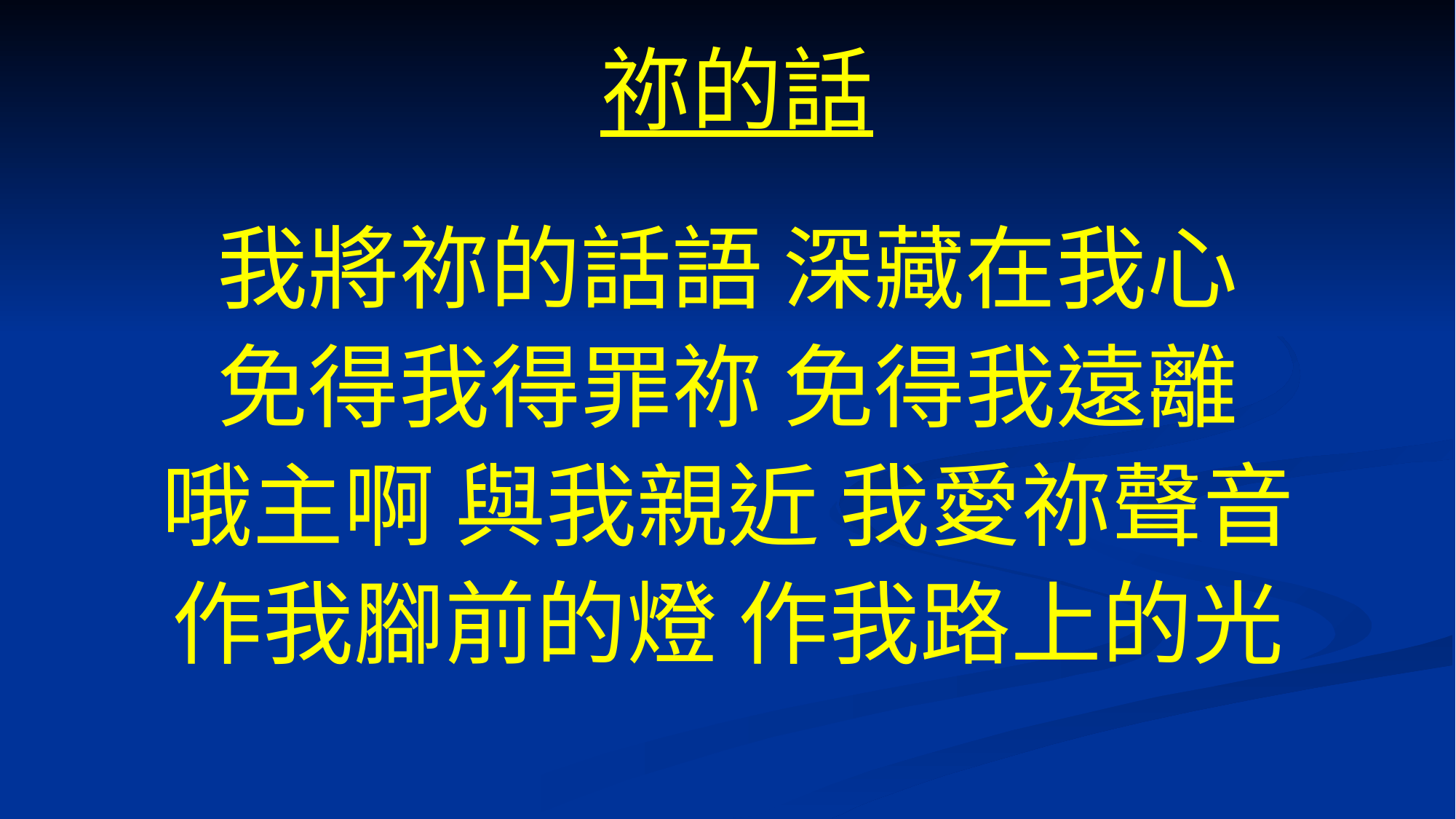

# 祢的話
我將祢的話語 深藏在我心
免得我得罪祢 免得我遠離
哦主啊 與我親近 我愛祢聲音
作我腳前的燈 作我路上的光